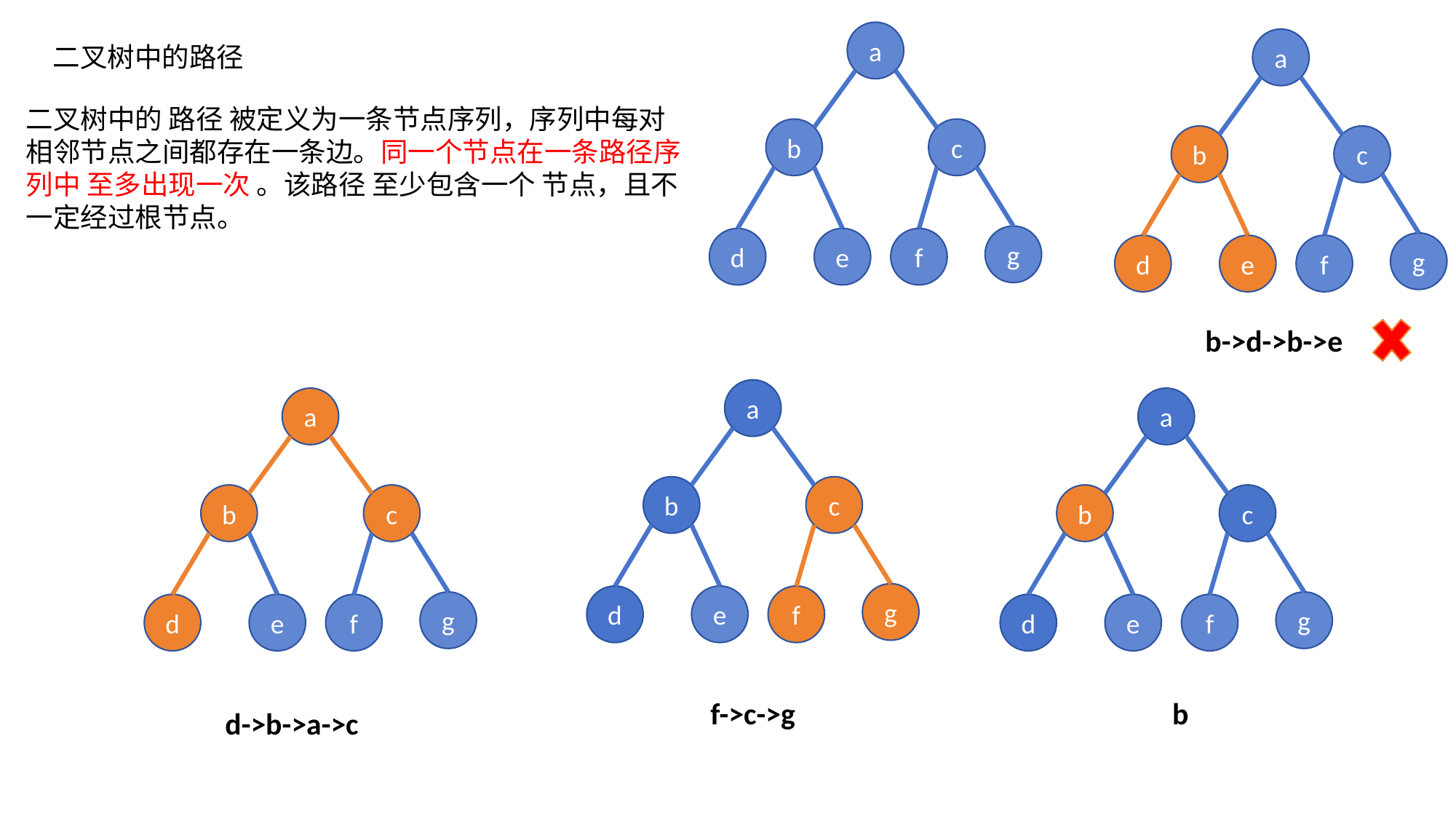

a
a
二叉树中的路径
二叉树中的 路径 被定义为一条节点序列，序列中每对相邻节点之间都存在一条边。同一个节点在一条路径序列中 至多出现一次 。该路径 至少包含一个 节点，且不一定经过根节点。

b
c
b
c
g
d
e
f
g
d
e
f

b->d->b->e
a
a
a
b
c
b
c
b
c
g
d
e
f
g
g
d
e
f
d
e
f
f->c->g
b
d->b->a->c